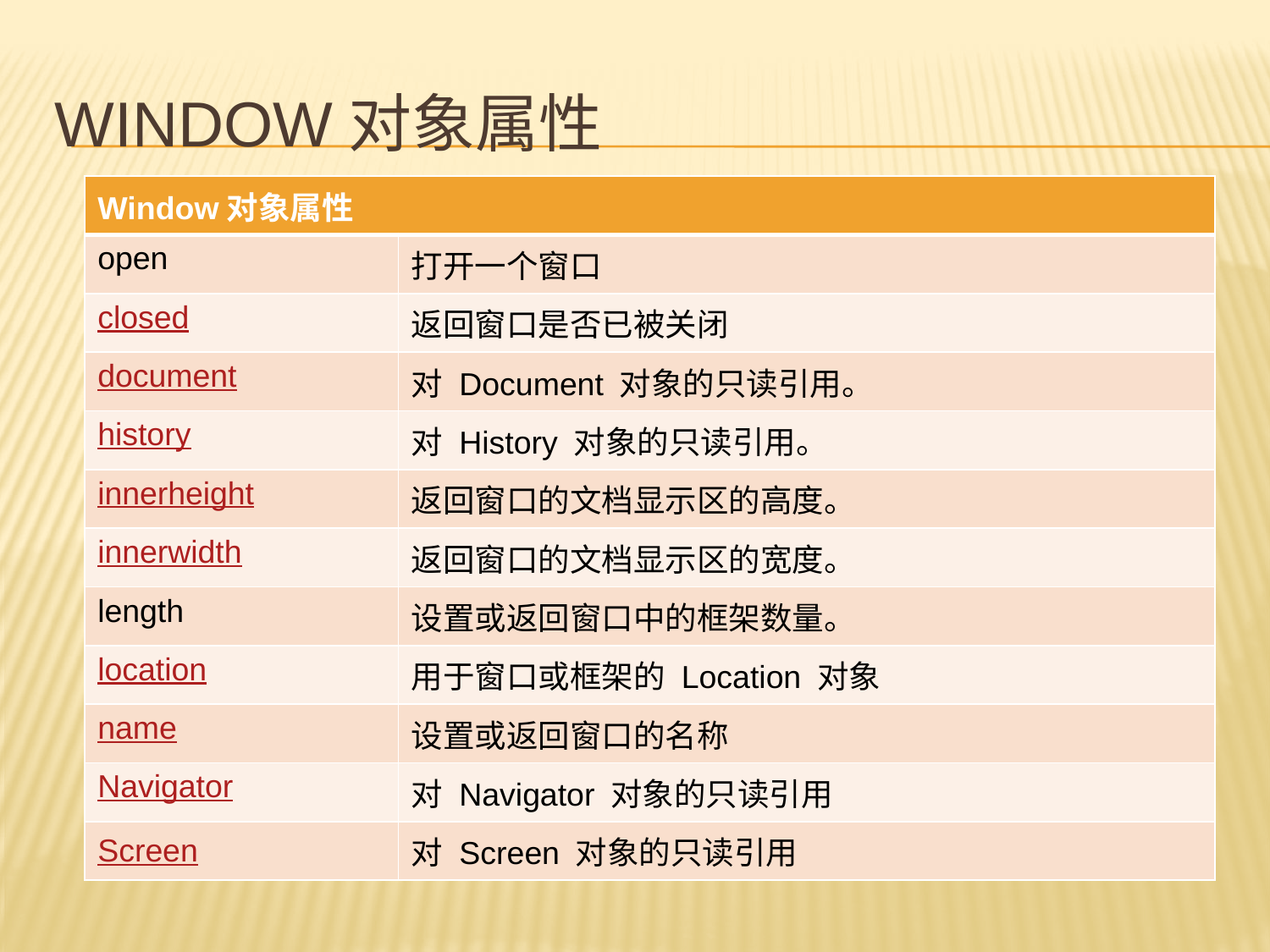

# Window对象属性
| Window对象属性 |  |
| --- | --- |
| open | 打开一个窗口 |
| closed | 返回窗口是否已被关闭 |
| document | 对 Document 对象的只读引用。 |
| history | 对 History 对象的只读引用。 |
| innerheight | 返回窗口的文档显示区的高度。 |
| innerwidth | 返回窗口的文档显示区的宽度。 |
| length | 设置或返回窗口中的框架数量。 |
| location | 用于窗口或框架的 Location 对象 |
| name | 设置或返回窗口的名称 |
| Navigator | 对 Navigator 对象的只读引用 |
| Screen | 对 Screen 对象的只读引用 |